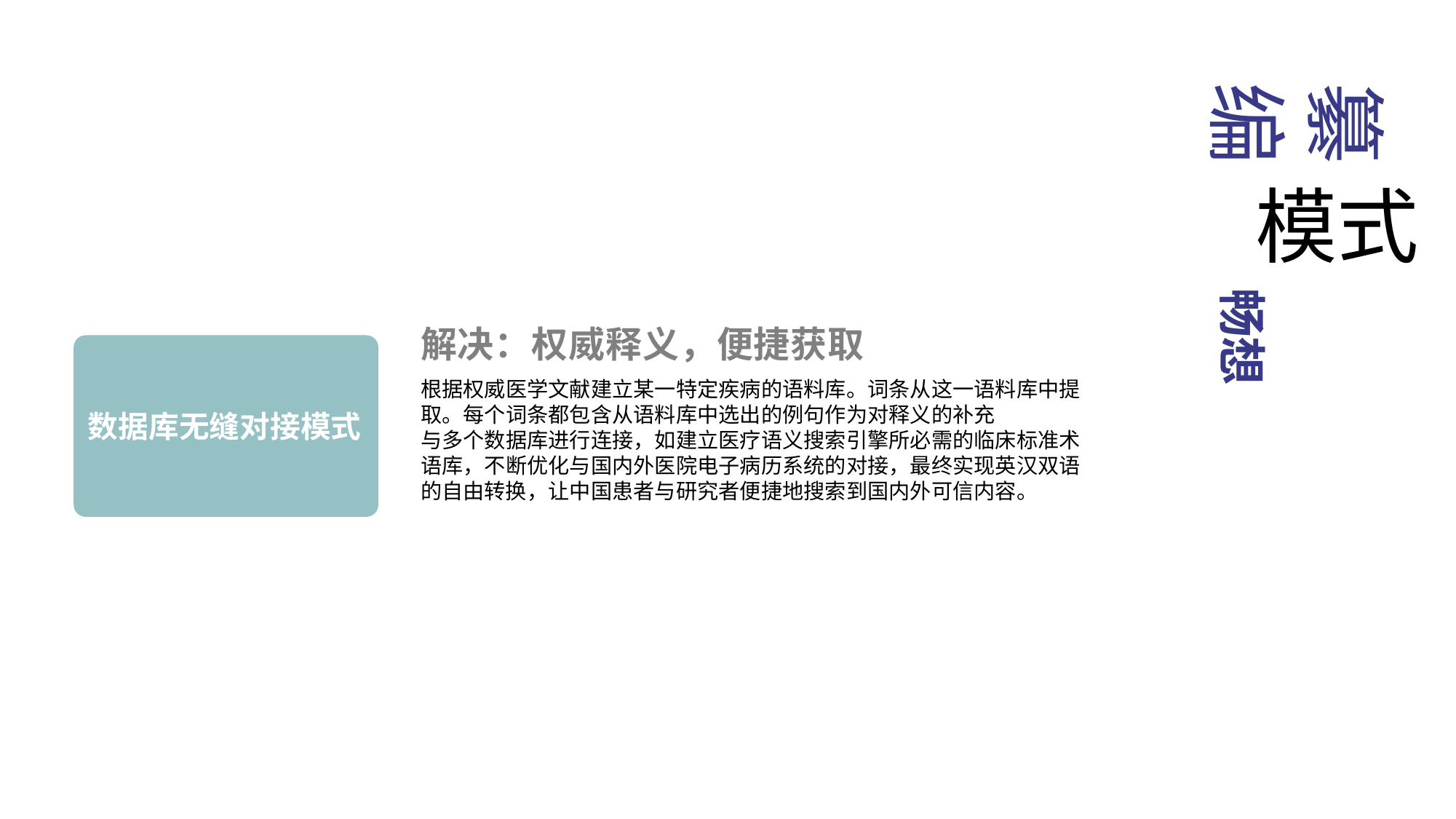

纂编
模式
畅想
解决：权威释义，便捷获取
数据库无缝对接模式
根据权威医学文献建立某一特定疾病的语料库。词条从这一语料库中提取。每个词条都包含从语料库中选出的例句作为对释义的补充
与多个数据库进行连接，如建立医疗语义搜索引擎所必需的临床标准术语库，不断优化与国内外医院电子病历系统的对接，最终实现英汉双语的自由转换，让中国患者与研究者便捷地搜索到国内外可信内容。